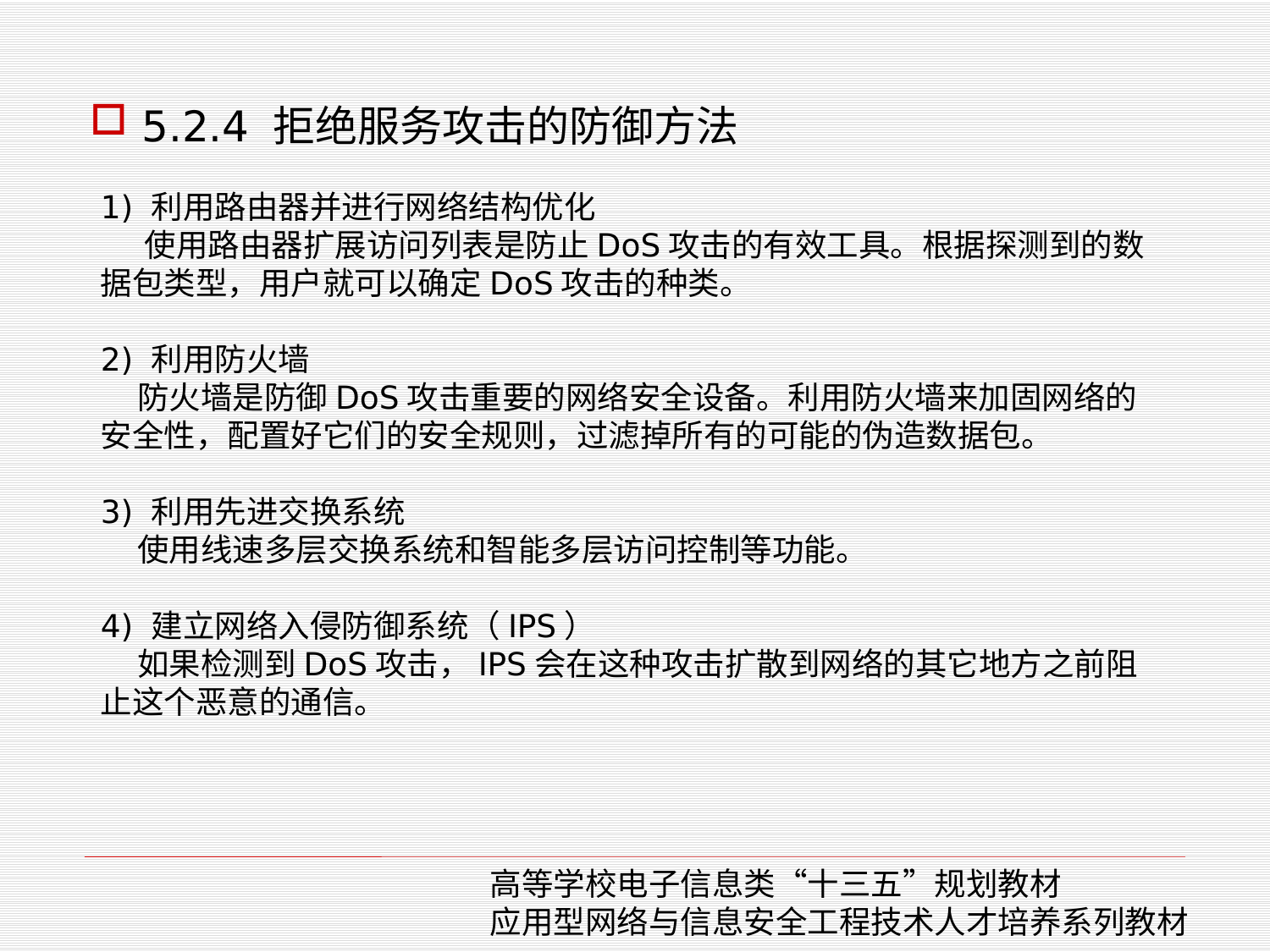

5.2.4 拒绝服务攻击的防御方法
1) 利用路由器并进行网络结构优化
     使用路由器扩展访问列表是防止DoS攻击的有效工具。根据探测到的数据包类型，用户就可以确定DoS攻击的种类。

2) 利用防火墙
    防火墙是防御DoS攻击重要的网络安全设备。利用防火墙来加固网络的安全性，配置好它们的安全规则，过滤掉所有的可能的伪造数据包。

3) 利用先进交换系统
    使用线速多层交换系统和智能多层访问控制等功能。

4) 建立网络入侵防御系统（IPS）
    如果检测到DoS攻击，IPS会在这种攻击扩散到网络的其它地方之前阻止这个恶意的通信。

高等学校电子信息类“十三五”规划教材
应用型网络与信息安全工程技术人才培养系列教材